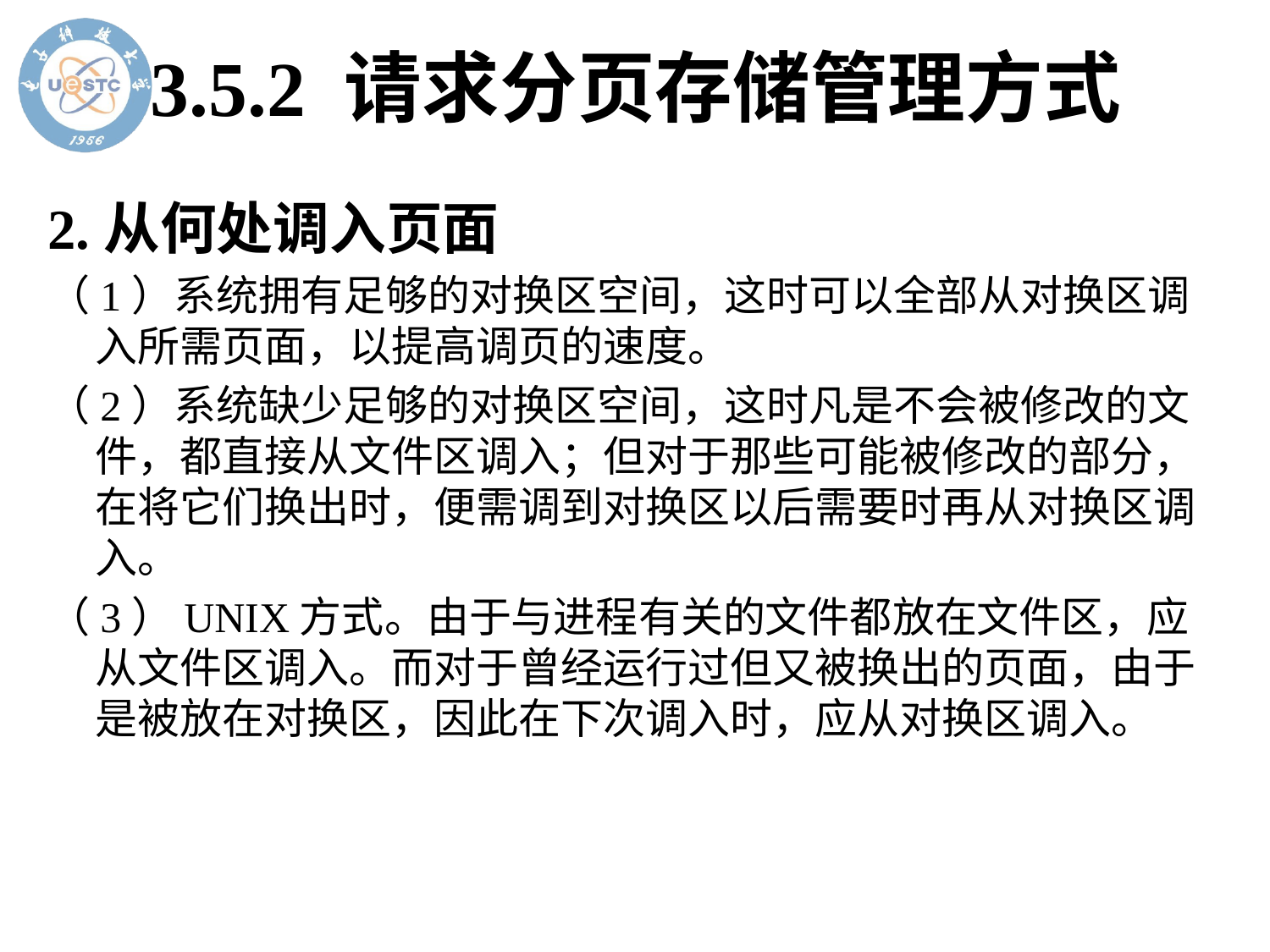

# 3.5.2 请求分页存储管理方式
2.从何处调入页面
（1）系统拥有足够的对换区空间，这时可以全部从对换区调入所需页面，以提高调页的速度。
（2）系统缺少足够的对换区空间，这时凡是不会被修改的文件，都直接从文件区调入；但对于那些可能被修改的部分，在将它们换出时，便需调到对换区以后需要时再从对换区调入。
（3）UNIX方式。由于与进程有关的文件都放在文件区，应从文件区调入。而对于曾经运行过但又被换出的页面，由于是被放在对换区，因此在下次调入时，应从对换区调入。